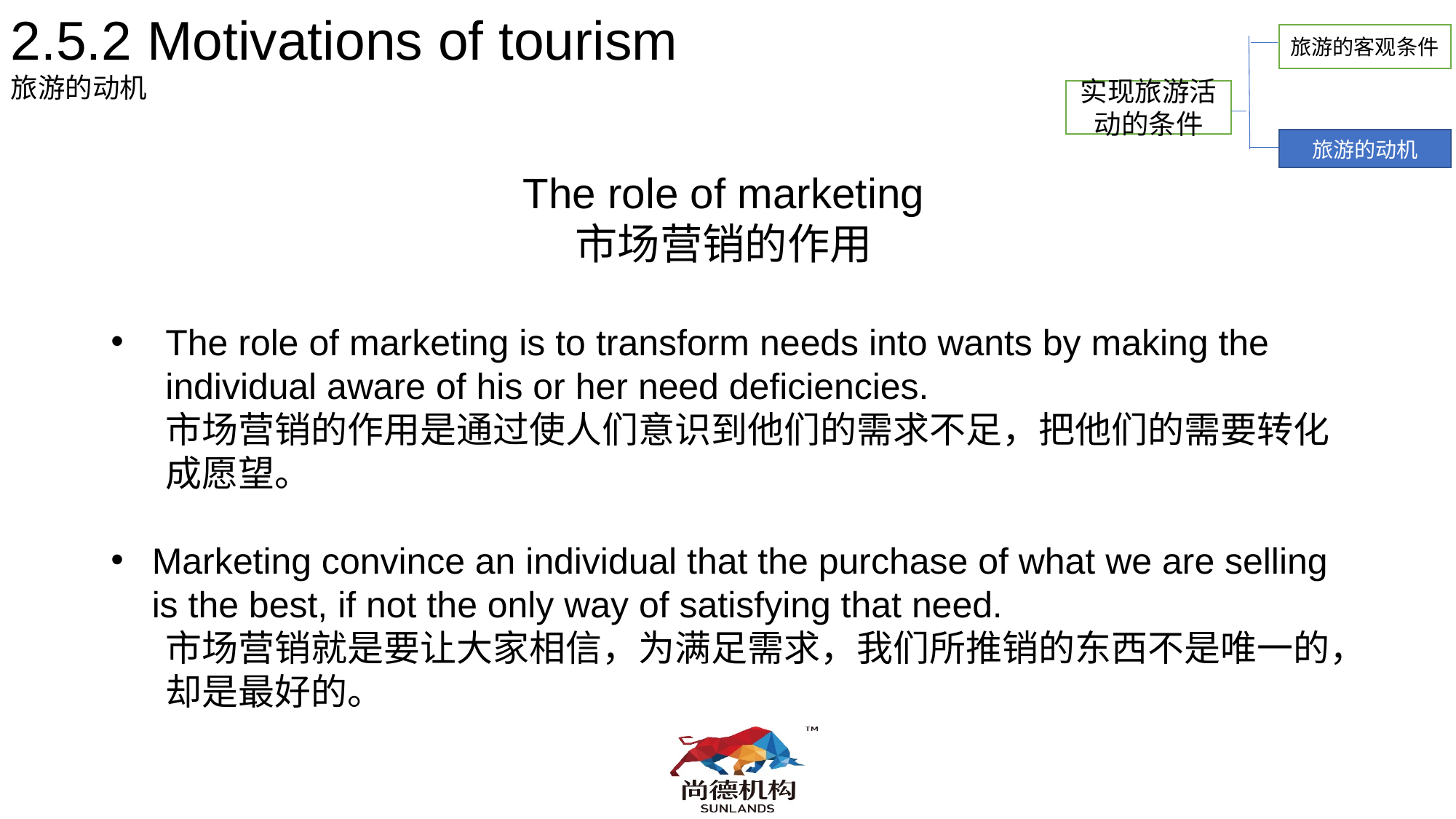

2.5.2 Motivations of tourism
旅游的动机
旅游的客观条件
实现旅游活动的条件
旅游的动机
The role of marketing
市场营销的作用

The role of marketing is to transform needs into wants by making the individual aware of his or her need deficiencies.
市场营销的作用是通过使人们意识到他们的需求不足，把他们的需要转化成愿望。

Marketing convince an individual that the purchase of what we are selling is the best, if not the only way of satisfying that need.
市场营销就是要让大家相信，为满足需求，我们所推销的东西不是唯一的，却是最好的。